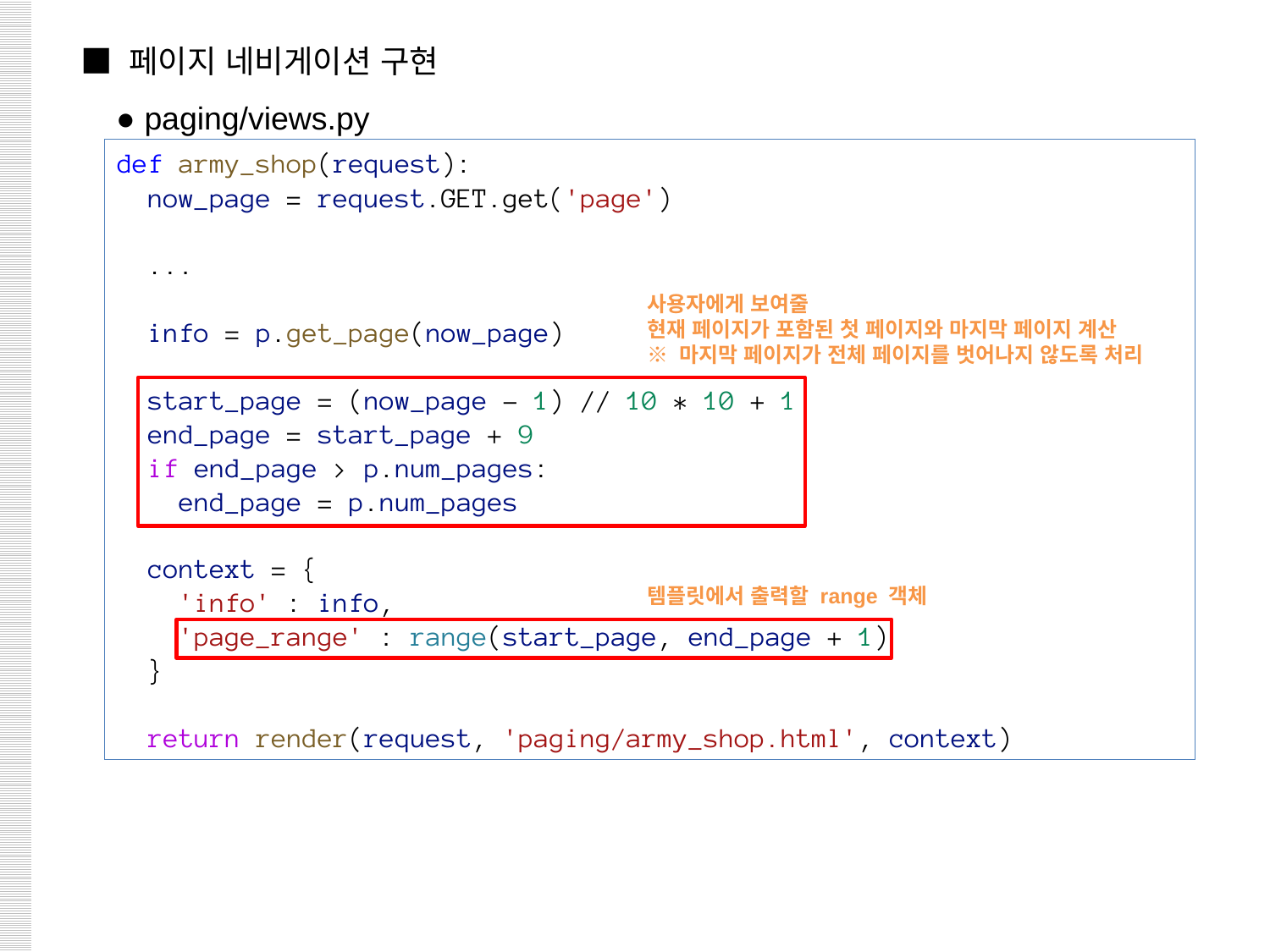

■ 페이지 네비게이션 구현
    ● paging/views.py
def army_shop(request):
  now_page = request.GET.get('page')

  ...

  info = p.get_page(now_page)
  start_page = (now_page - 1) // 10 * 10 + 1
  end_page = start_page + 9
  if end_page > p.num_pages:
    end_page = p.num_pages

  context = {
    'info' : info,
    'page_range' : range(start_page, end_page + 1)
  }
  return render(request, 'paging/army_shop.html', context)
사용자에게 보여줄
현재 페이지가 포함된 첫 페이지와 마지막 페이지 계산
※ 마지막 페이지가 전체 페이지를 벗어나지 않도록 처리

템플릿에서 출력할 range 객체